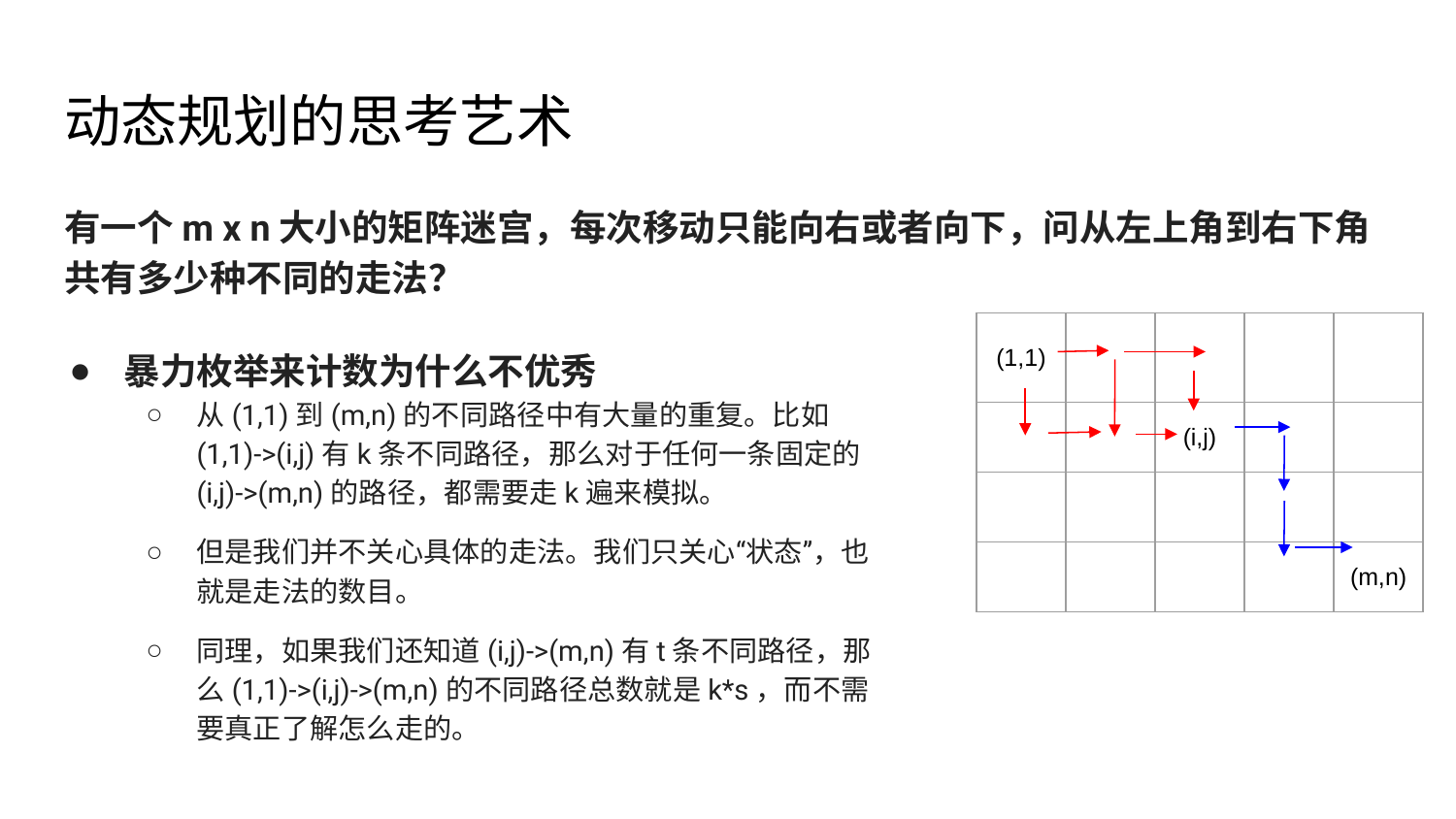

# 动态规划的思考艺术
有一个m x n大小的矩阵迷宫，每次移动只能向右或者向下，问从左上角到右下角共有多少种不同的走法？
| (1,1) |  |  |  |  |
| --- | --- | --- | --- | --- |
|  |  | (i,j) |  |  |
|  |  |  |  |  |
|  |  |  |  | (m,n) |
暴力枚举来计数为什么不优秀
从(1,1)到(m,n)的不同路径中有大量的重复。比如(1,1)->(i,j)有k条不同路径，那么对于任何一条固定的(i,j)->(m,n)的路径，都需要走k遍来模拟。
但是我们并不关心具体的走法。我们只关心“状态”，也就是走法的数目。
同理，如果我们还知道(i,j)->(m,n)有t条不同路径，那么(1,1)->(i,j)->(m,n)的不同路径总数就是k*s，而不需要真正了解怎么走的。